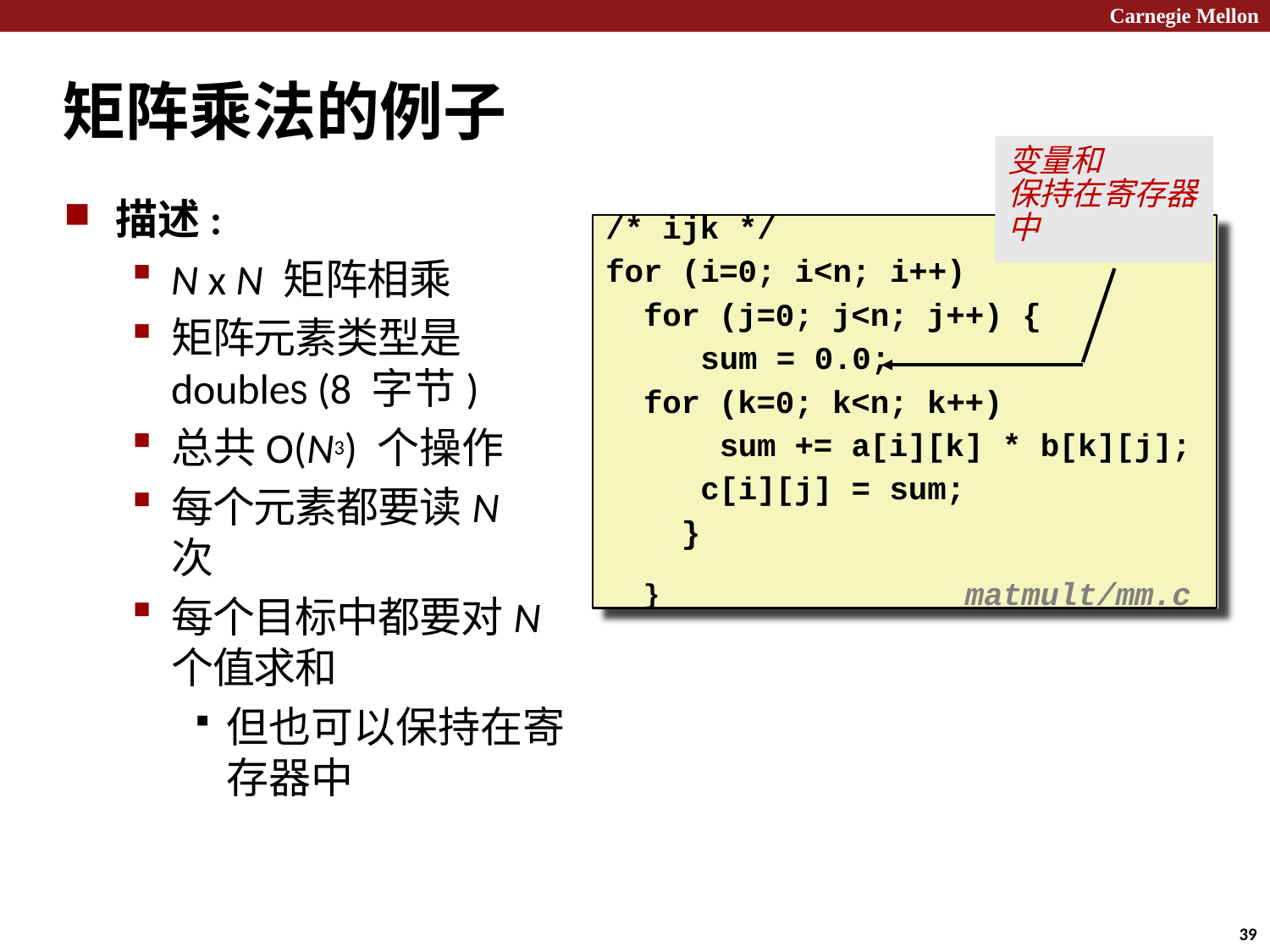

Carnegie Mellon
# 矩阵乘法的例子
变量和

保持在寄存器中
描述:
N x N 矩阵相乘
矩阵元素类型是 doubles (8 字节)
总共O(N3) 个操作
每个元素都要读N次
每个目标中都要对N个值求和
但也可以保持在寄存器中

/* ijk */
for (i=0; i<n; i++)

for (j=0; j<n; j++) {  sum = 0.0;
for (k=0; k<n; k++)
sum += a[i][k] * b[k][j];  c[i][j] = sum;
}
}	matmult/mm.c

39